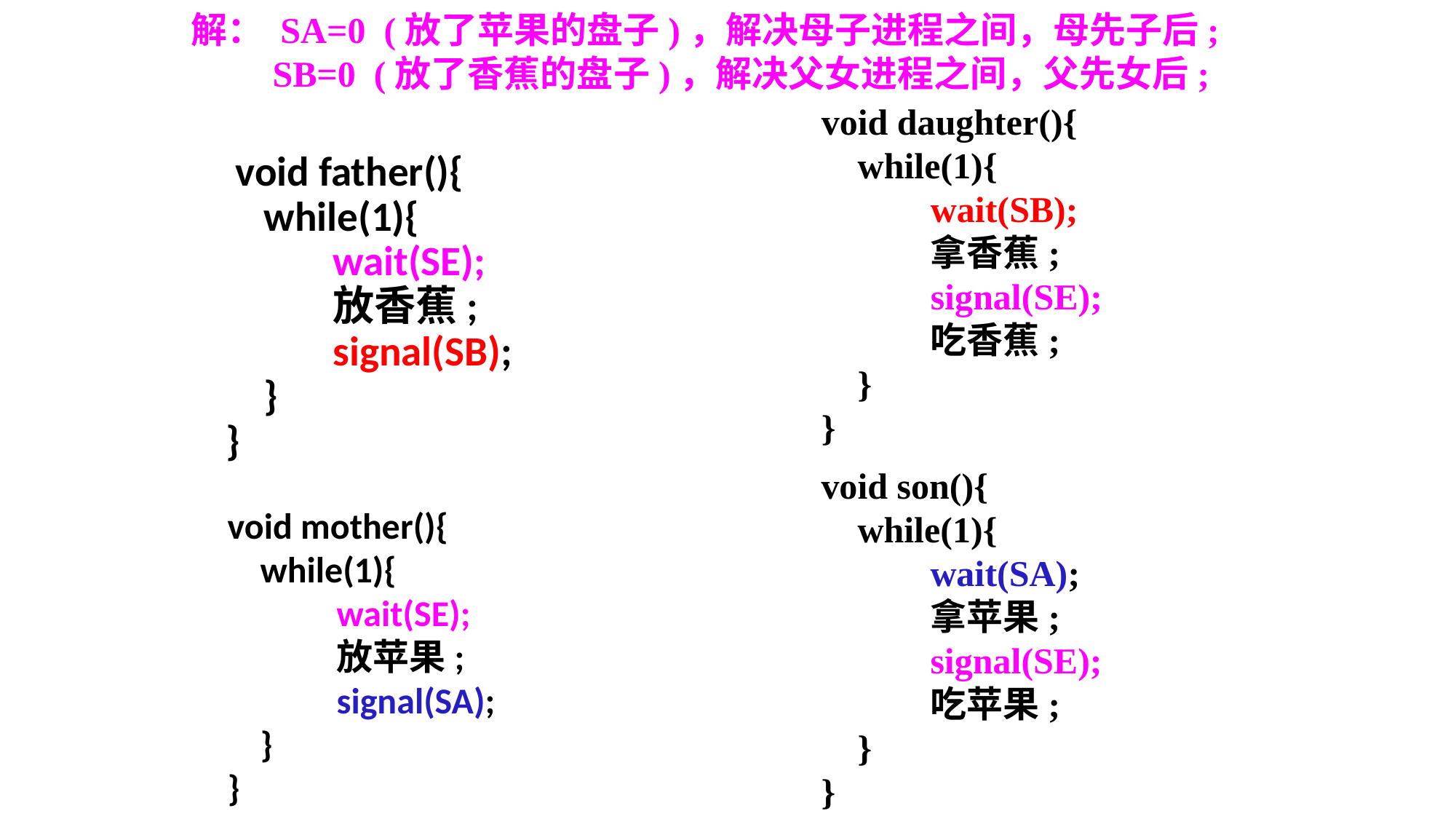

解： SA=0  (放了苹果的盘子)，解决母子进程之间，母先子后;
         SB=0  (放了香蕉的盘子)，解决父女进程之间，父先女后;
void daughter(){
    while(1){
	wait(SB);
	拿香蕉;
	signal(SE);
	吃香蕉;
    }
}
 void father(){
    while(1){
	wait(SE);
	放香蕉;
	signal(SB);
    }
}
void son(){
    while(1){
	wait(SA);
	拿苹果;
	signal(SE);
	吃苹果;
    }
}
void mother(){
    while(1){
	wait(SE);
	放苹果;
	signal(SA);
    }
}